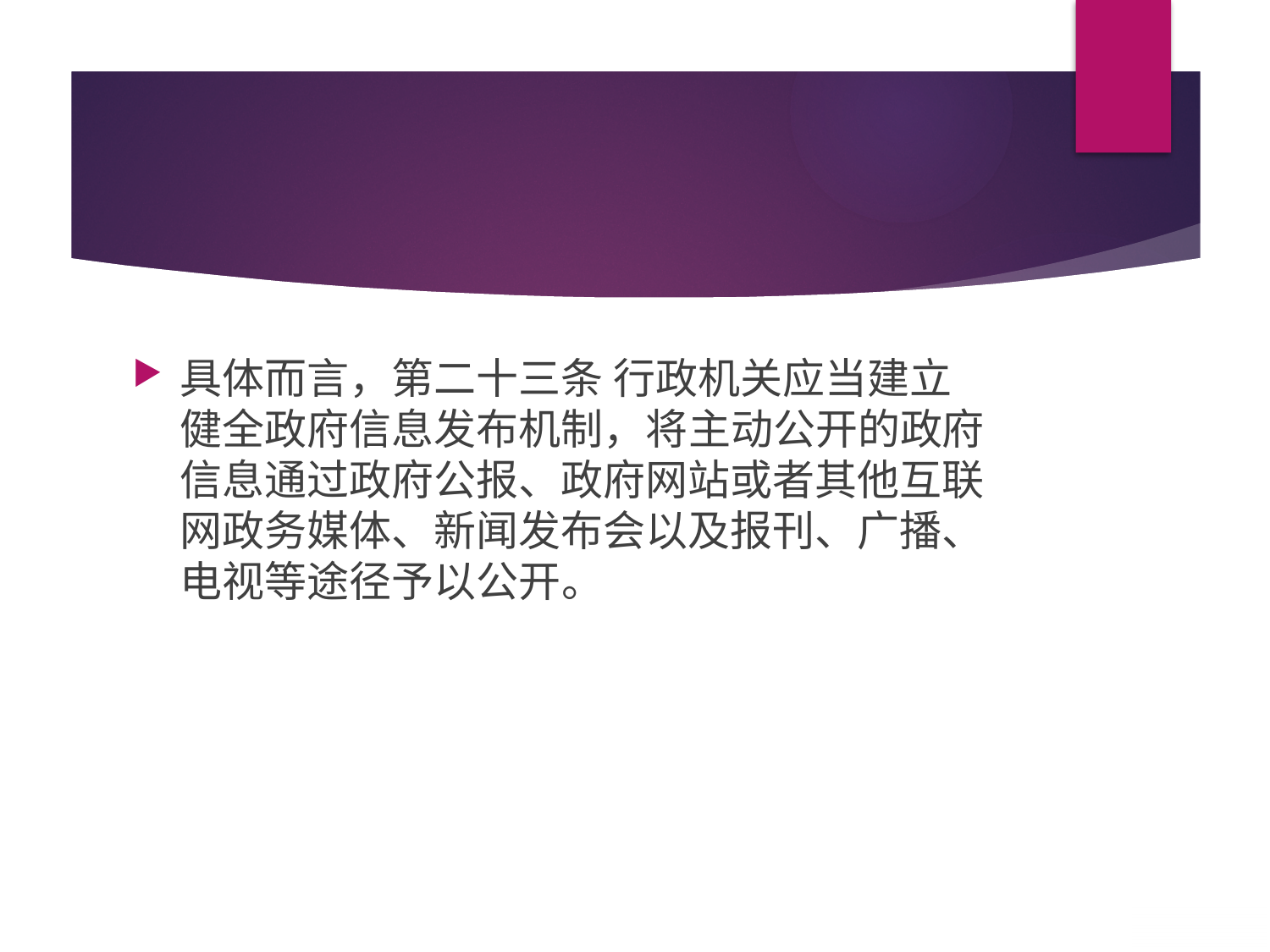

#
具体而言，第二十三条 行政机关应当建立健全政府信息发布机制，将主动公开的政府信息通过政府公报、政府网站或者其他互联网政务媒体、新闻发布会以及报刊、广播、电视等途径予以公开。